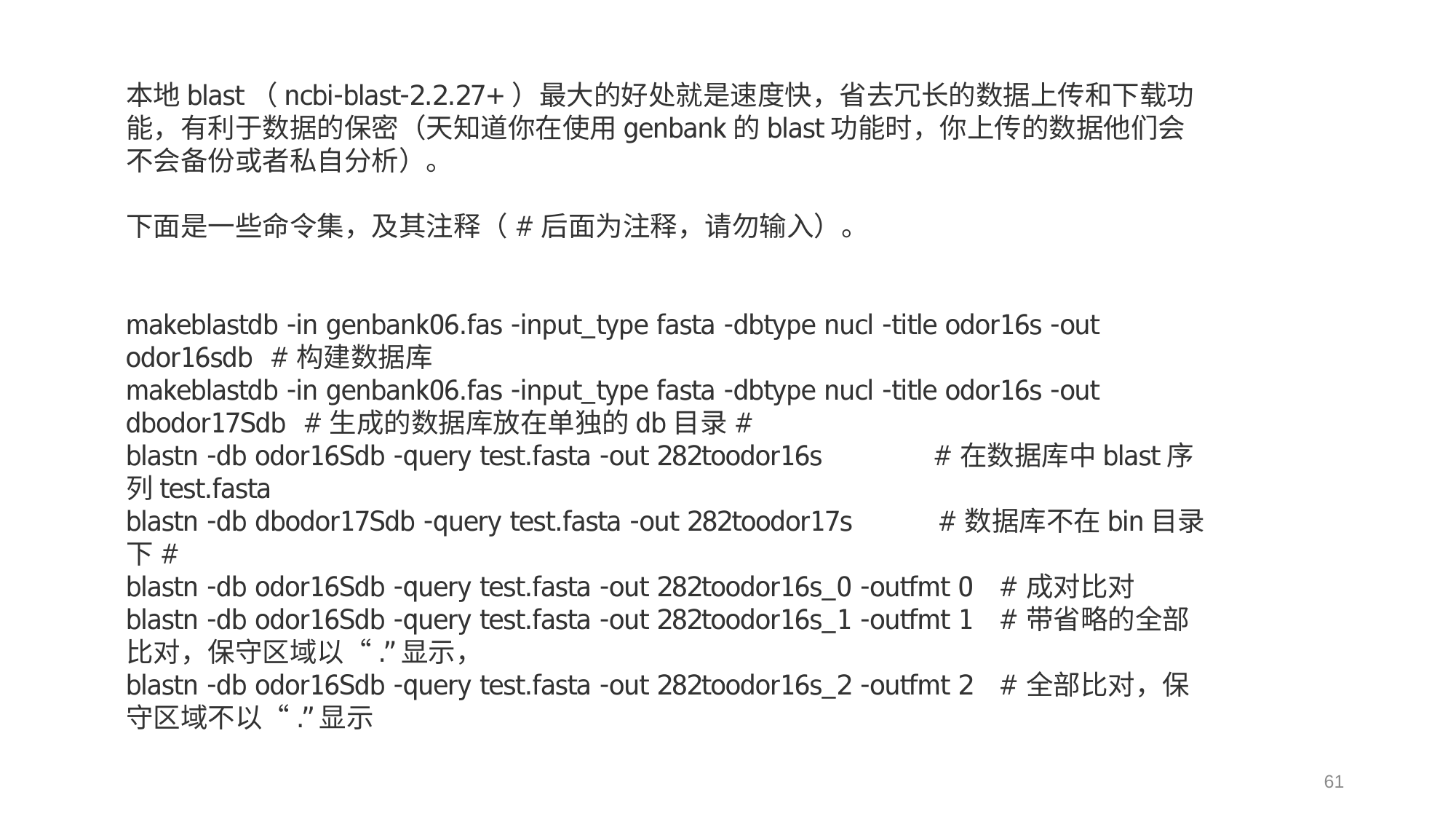

本地blast（ncbi-blast-2.2.27+）最大的好处就是速度快，省去冗长的数据上传和下载功能，有利于数据的保密（天知道你在使用genbank的blast功能时，你上传的数据他们会不会备份或者私自分析）。

下面是一些命令集，及其注释（#后面为注释，请勿输入）。

makeblastdb -in genbank06.fas -input_type fasta -dbtype nucl -title odor16s -out odor16sdb  #构建数据库
makeblastdb -in genbank06.fas -input_type fasta -dbtype nucl -title odor16s -out dbodor17Sdb  #生成的数据库放在单独的db目录#
blastn -db odor16Sdb -query test.fasta -out 282toodor16s             #在数据库中blast序列test.fasta
blastn -db dbodor17Sdb -query test.fasta -out 282toodor17s          #数据库不在bin目录下#
blastn -db odor16Sdb -query test.fasta -out 282toodor16s_0 -outfmt 0   #成对比对
blastn -db odor16Sdb -query test.fasta -out 282toodor16s_1 -outfmt 1   #带省略的全部比对，保守区域以“.”显示，
blastn -db odor16Sdb -query test.fasta -out 282toodor16s_2 -outfmt 2   #全部比对，保守区域不以“.”显示
61